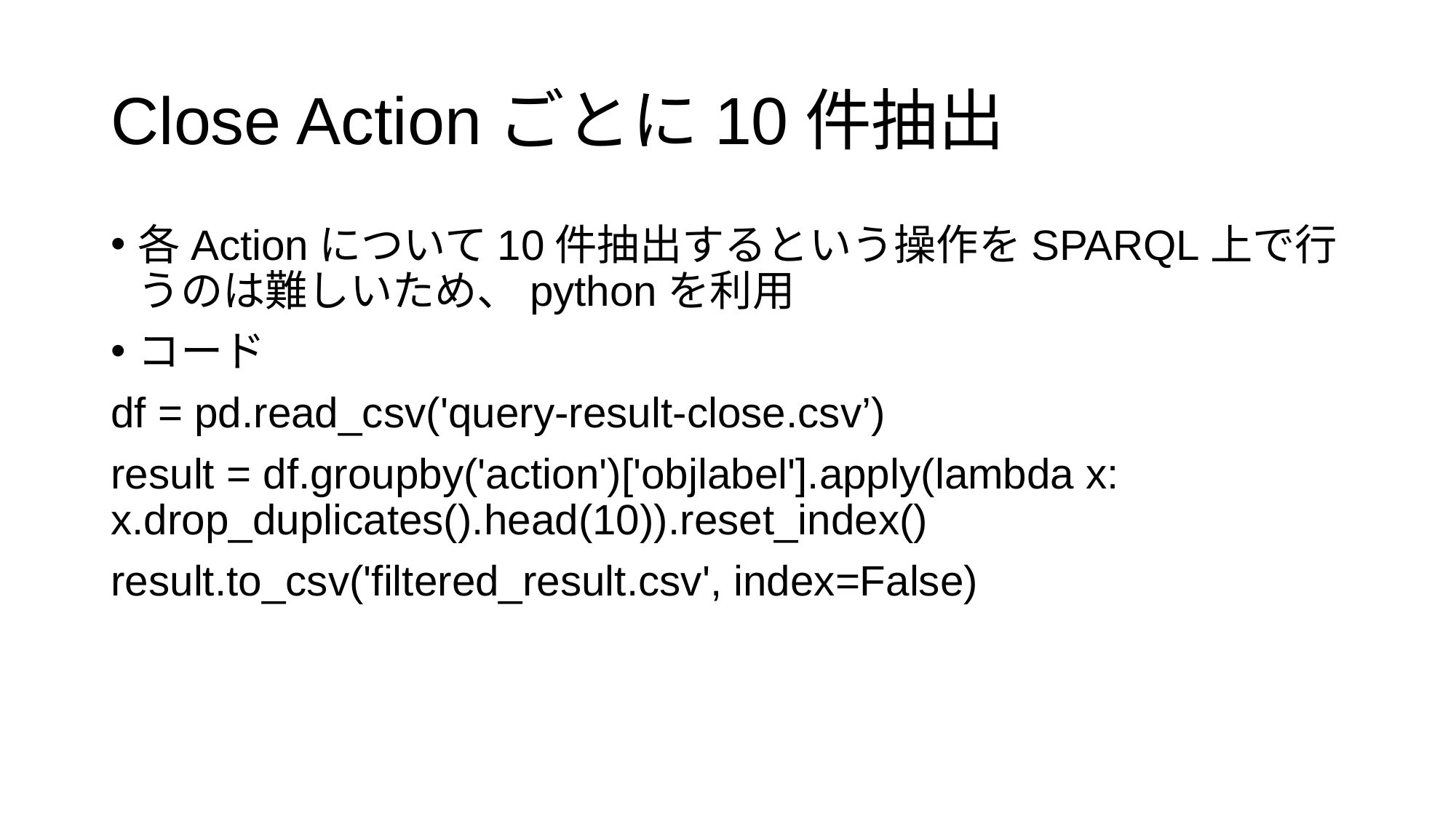

# Close Actionごとに10件抽出
各Actionについて10件抽出するという操作をSPARQL上で行うのは難しいため、pythonを利用
コード
df = pd.read_csv('query-result-close.csv’)
result = df.groupby('action')['objlabel'].apply(lambda x: x.drop_duplicates().head(10)).reset_index()
result.to_csv('filtered_result.csv', index=False)